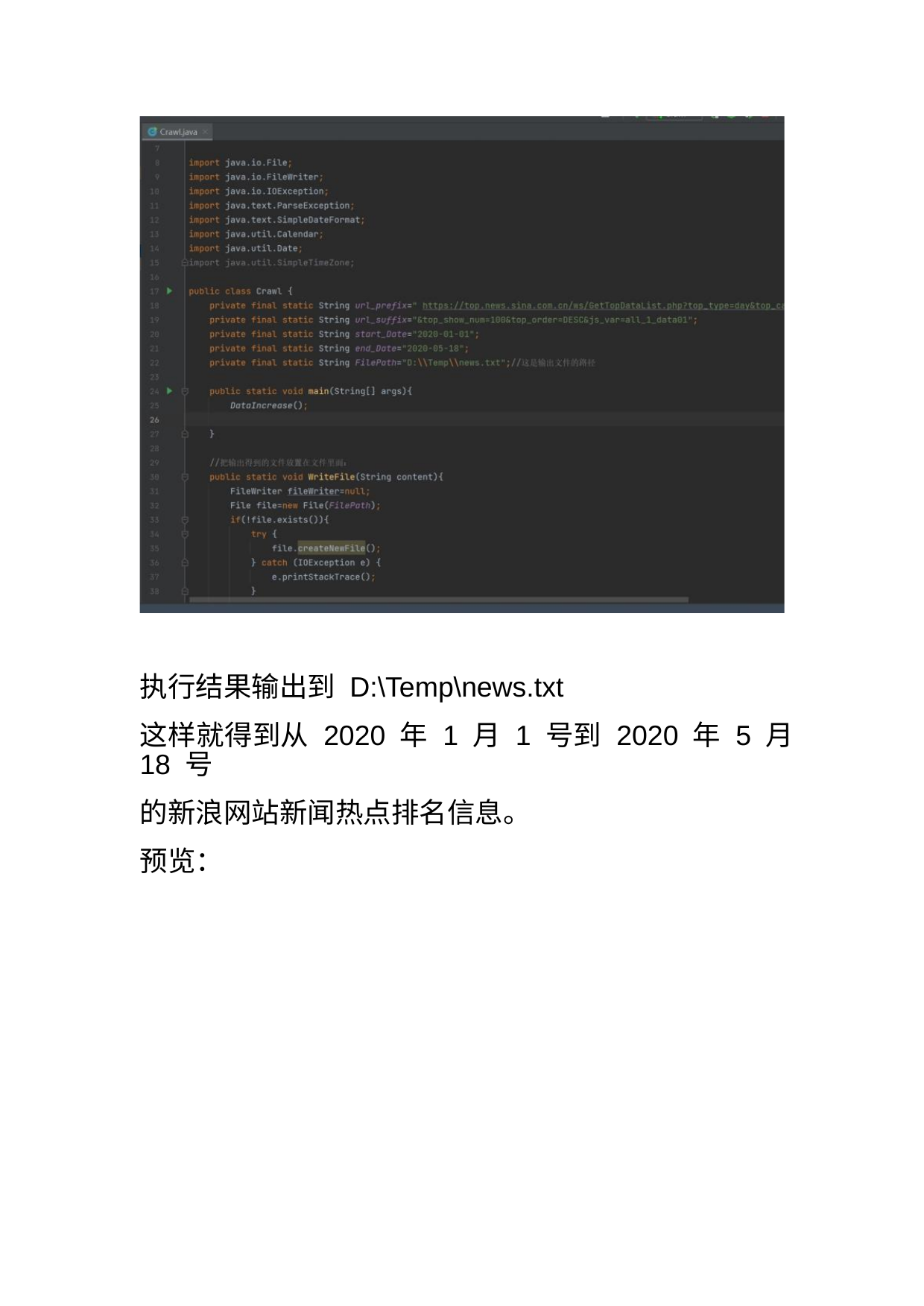

执行结果输出到 D:\Temp\news.txt
这样就得到从 2020 年 1 月 1 号到 2020 年 5 月 18 号
的新浪网站新闻热点排名信息。
预览：